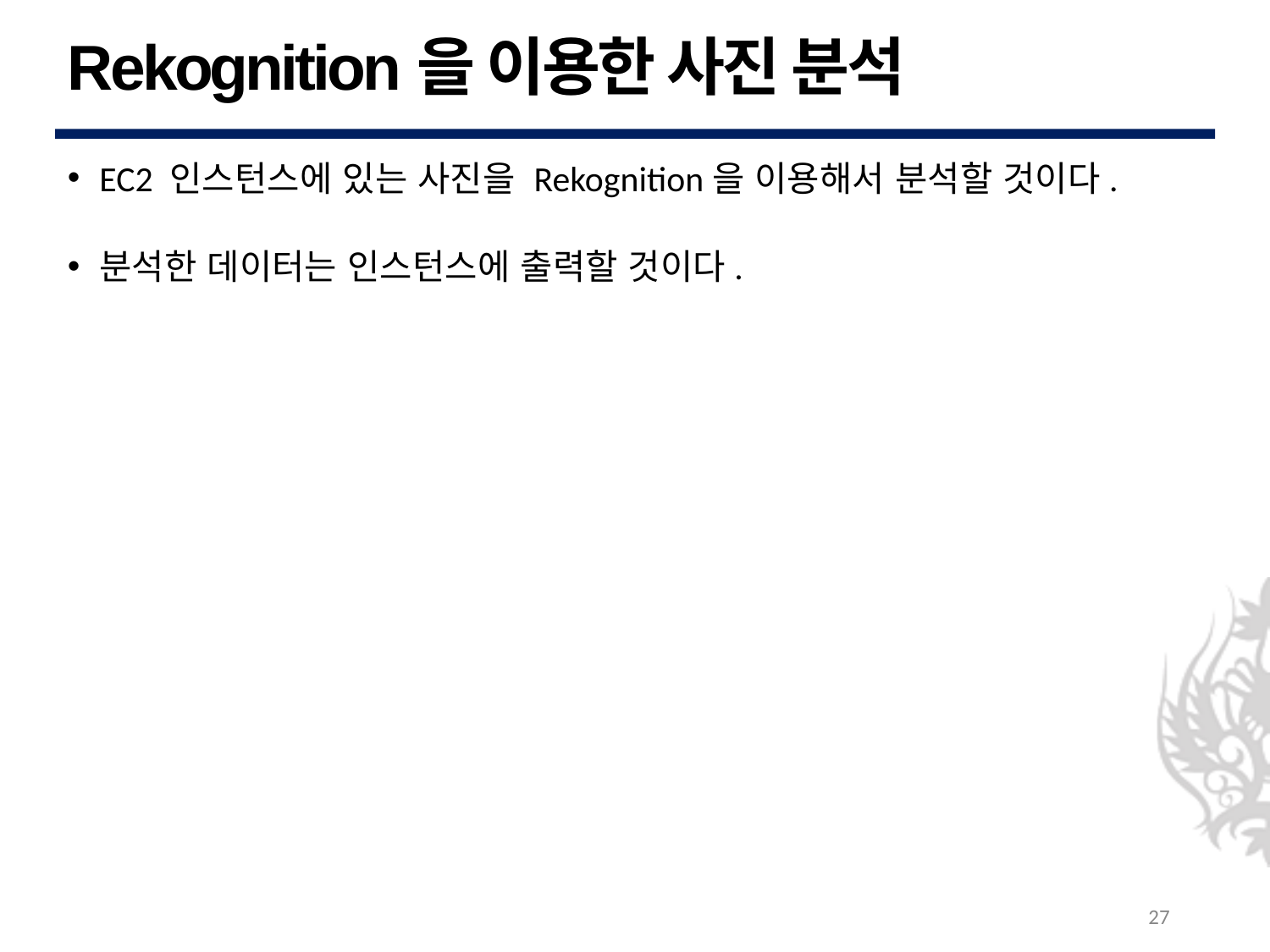

Rekognition을 이용한 사진 분석
EC2 인스턴스에 있는 사진을 Rekognition을 이용해서 분석할 것이다.

분석한 데이터는 인스턴스에 출력할 것이다.
27